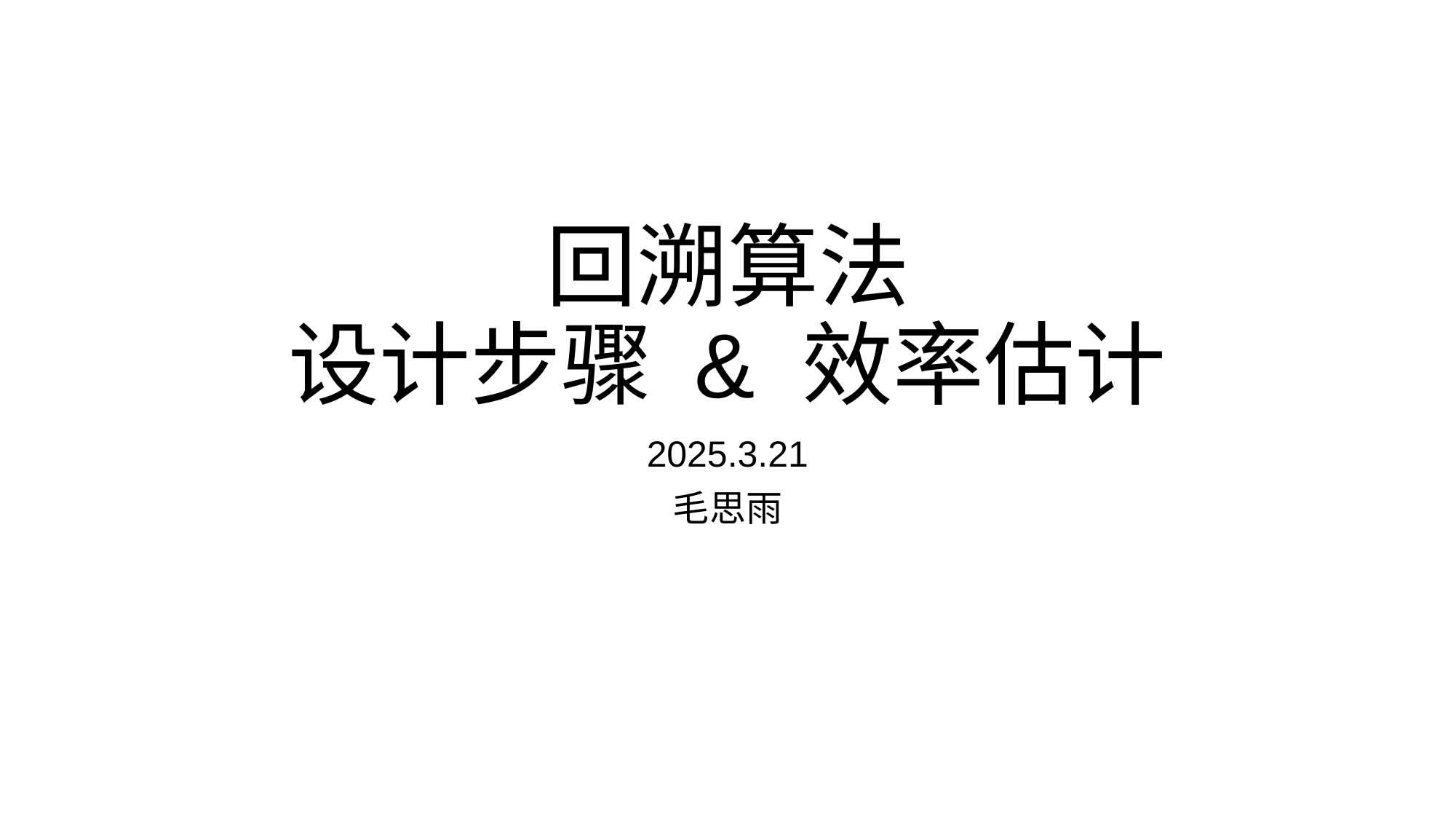

# 回溯算法 设计步骤 & 效率估计
2025.3.21
毛思雨